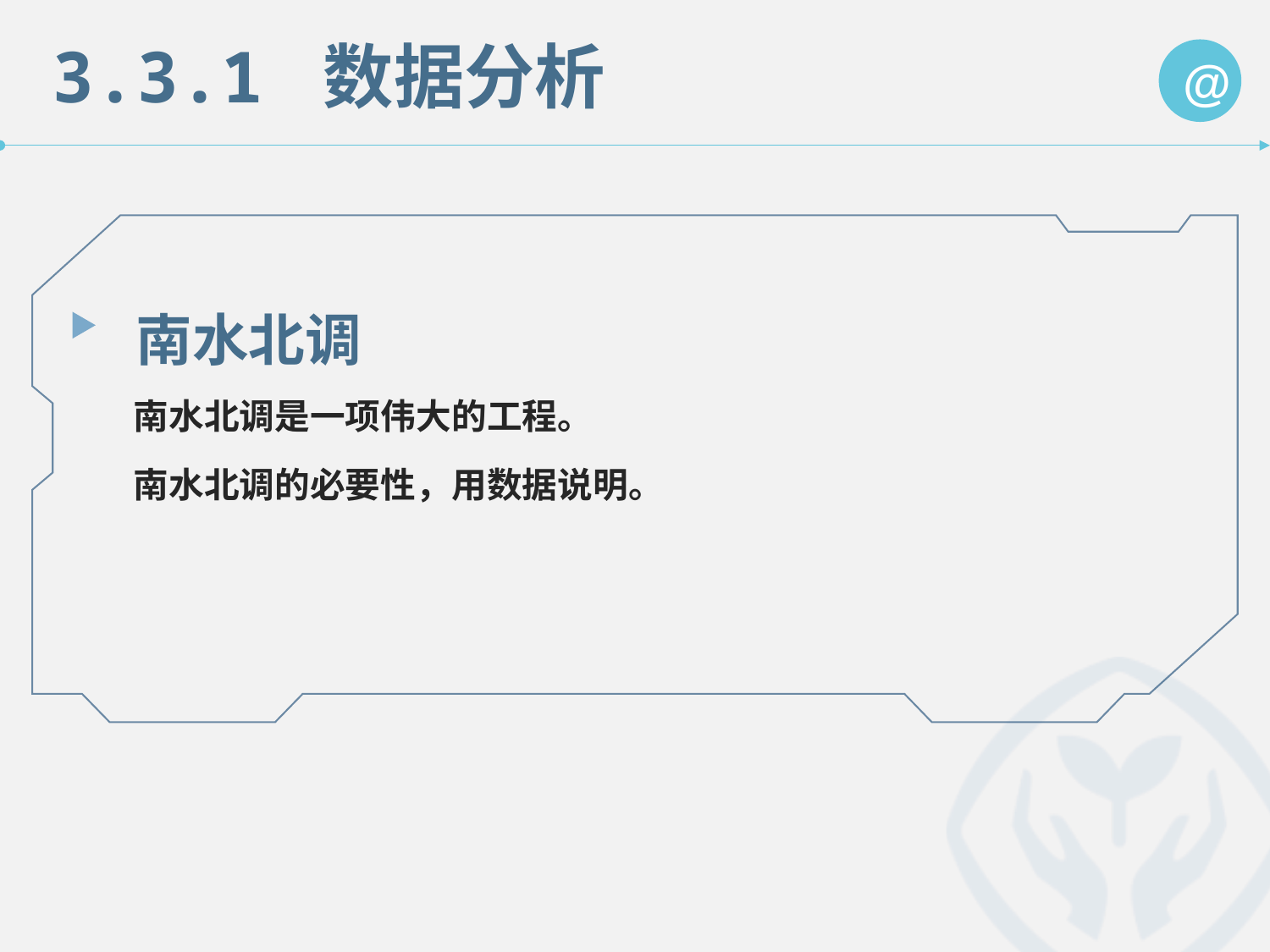

3.3.1 数据分析
@

南水北调

    南水北调是一项伟大的工程。
    南水北调的必要性，用数据说明。